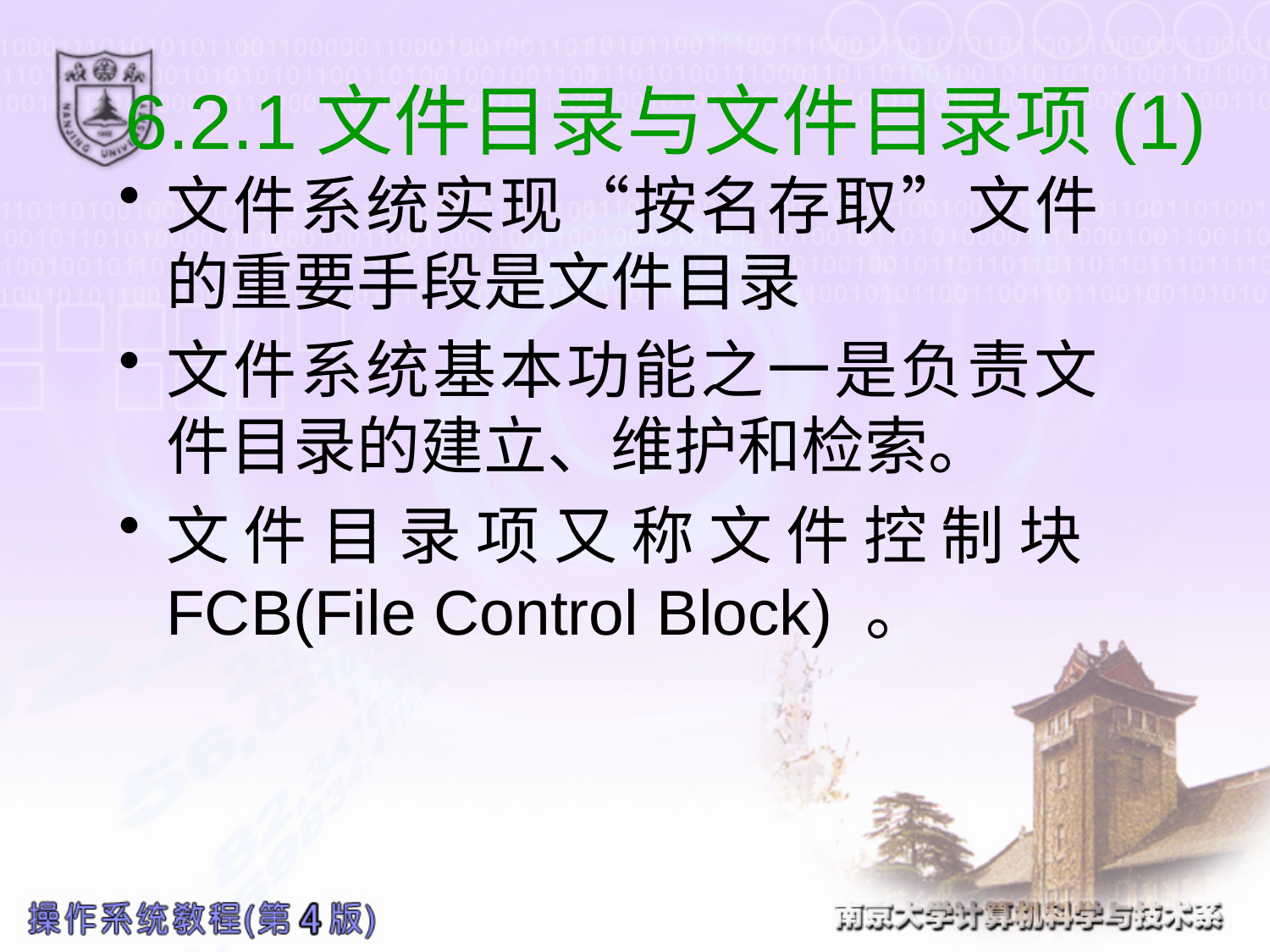

# 6.2.1文件目录与文件目录项(1)
文件系统实现“按名存取”文件的重要手段是文件目录
文件系统基本功能之一是负责文件目录的建立、维护和检索。
文件目录项又称文件控制块FCB(File Control Block) 。